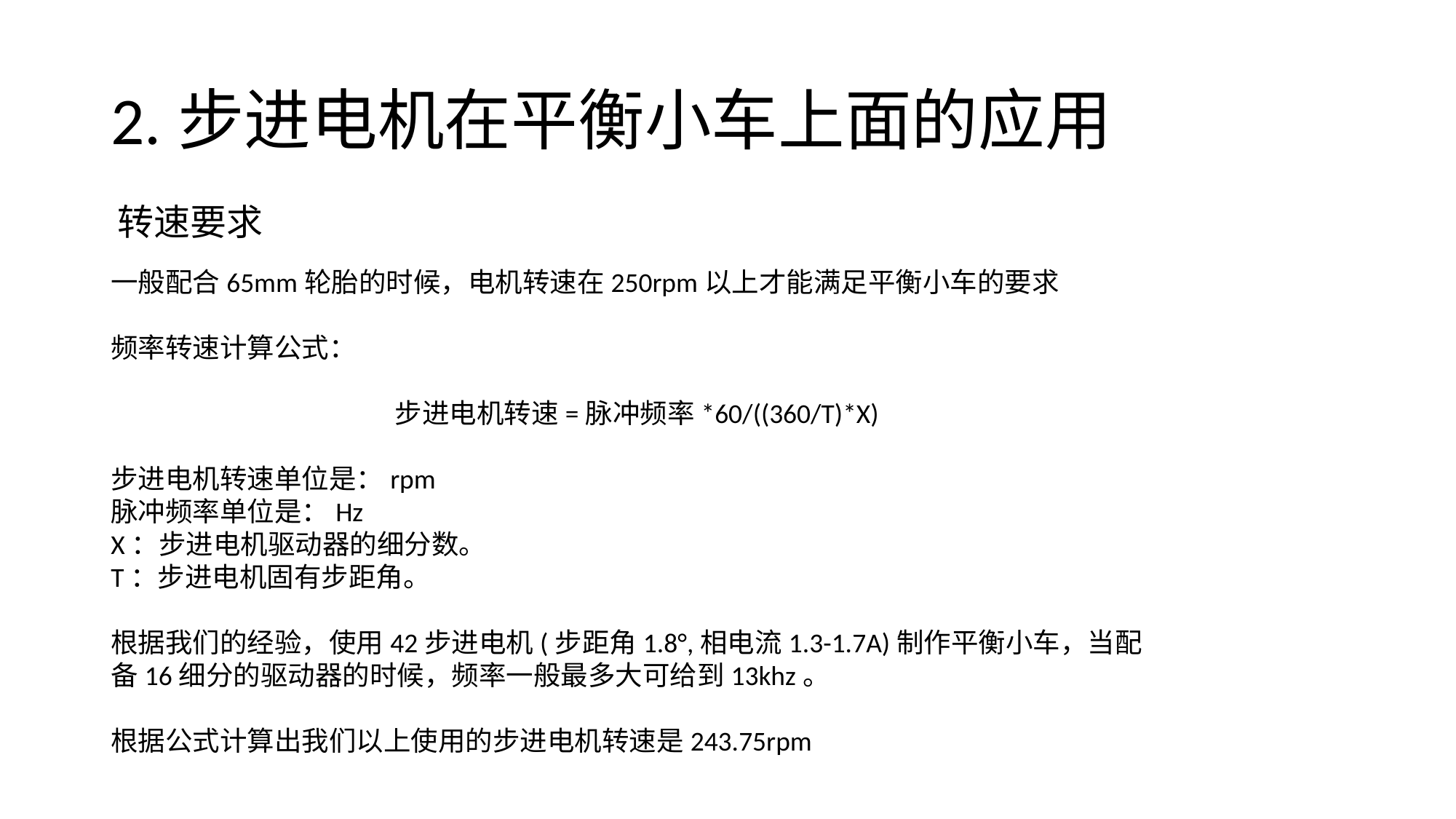

# 2.步进电机在平衡小车上面的应用
转速要求
一般配合65mm轮胎的时候，电机转速在250rpm以上才能满足平衡小车的要求

频率转速计算公式：

步进电机转速=脉冲频率*60/((360/T)*X)

步进电机转速单位是：rpm
脉冲频率单位是：Hz
X：步进电机驱动器的细分数。
T：步进电机固有步距角。

根据我们的经验，使用42步进电机(步距角1.8°,相电流1.3-1.7A)制作平衡小车，当配备16细分的驱动器的时候，频率一般最多大可给到13khz。
根据公式计算出我们以上使用的步进电机转速是243.75rpm